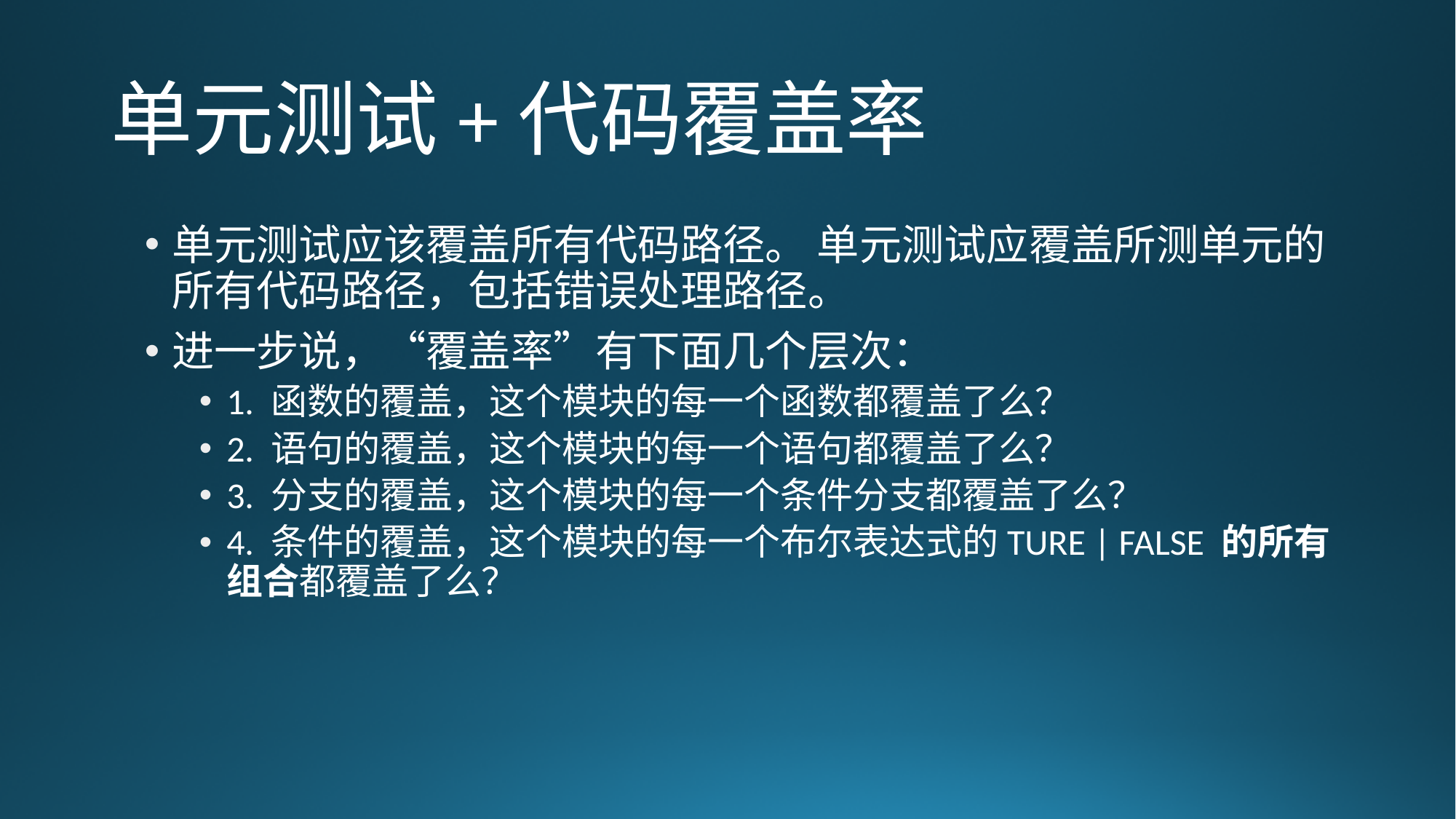

# 单元测试+代码覆盖率
单元测试应该覆盖所有代码路径。 单元测试应覆盖所测单元的所有代码路径，包括错误处理路径。
进一步说，“覆盖率”有下面几个层次：
1. 函数的覆盖，这个模块的每一个函数都覆盖了么？
2. 语句的覆盖，这个模块的每一个语句都覆盖了么？
3. 分支的覆盖，这个模块的每一个条件分支都覆盖了么？
4. 条件的覆盖，这个模块的每一个布尔表达式的TURE | FALSE 的所有组合都覆盖了么？